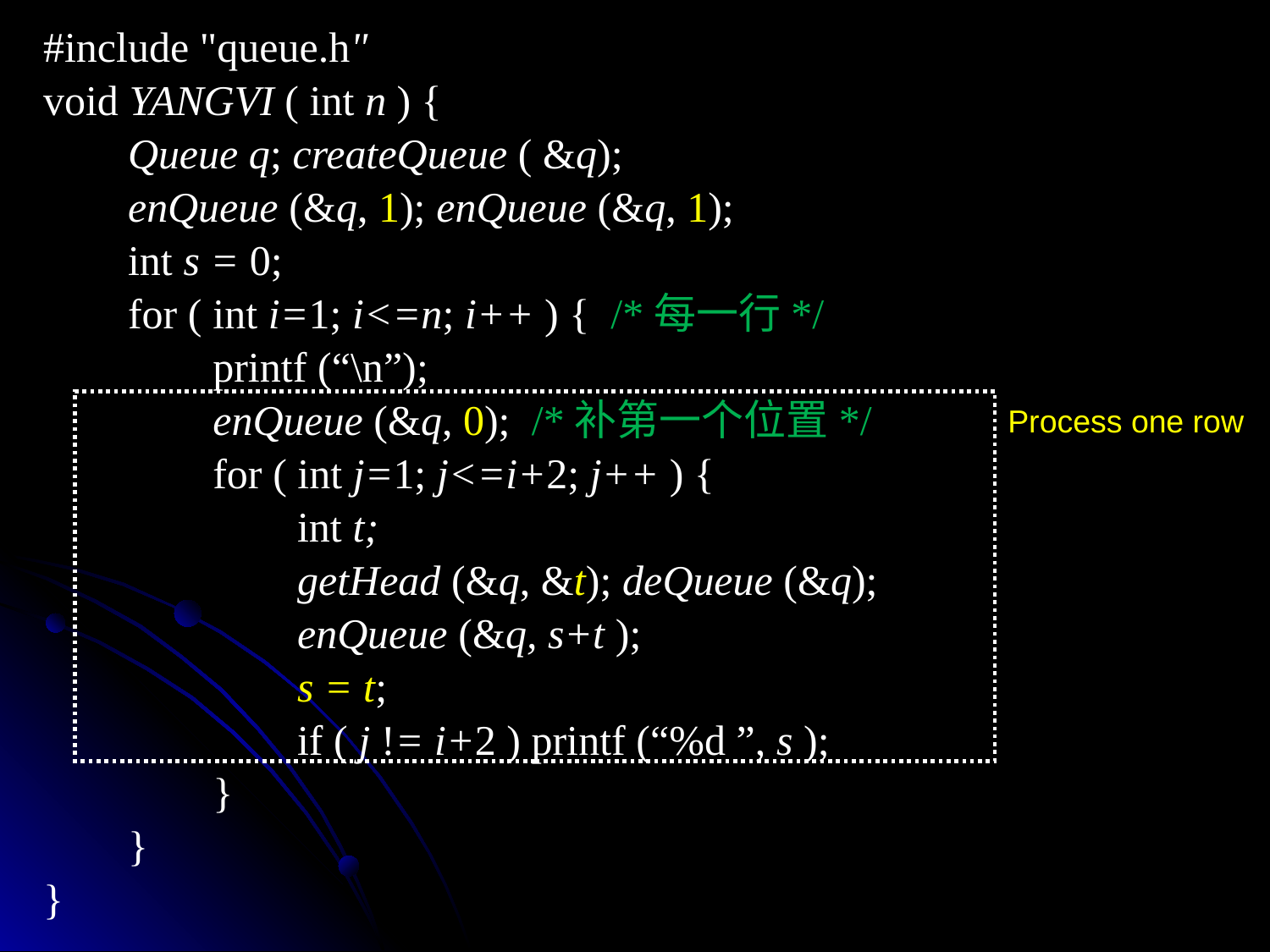

#include "queue.h"
void YANGVI ( int n ) {
        Queue q; createQueue ( &q);
        enQueue (&q, 1); enQueue (&q, 1);
        int s = 0;
        for ( int i=1; i<=n; i++ ) {  /*每一行*/
                printf (“\n”);
                enQueue (&q, 0);  /*补第一个位置*/
                for ( int j=1; j<=i+2; j++ ) {
                        int t;
                        getHead (&q, &t); deQueue (&q);
                        enQueue (&q, s+t );
                        s = t;
                        if ( j != i+2 ) printf (“%d ”, s );
                }
        }
}

Process one row